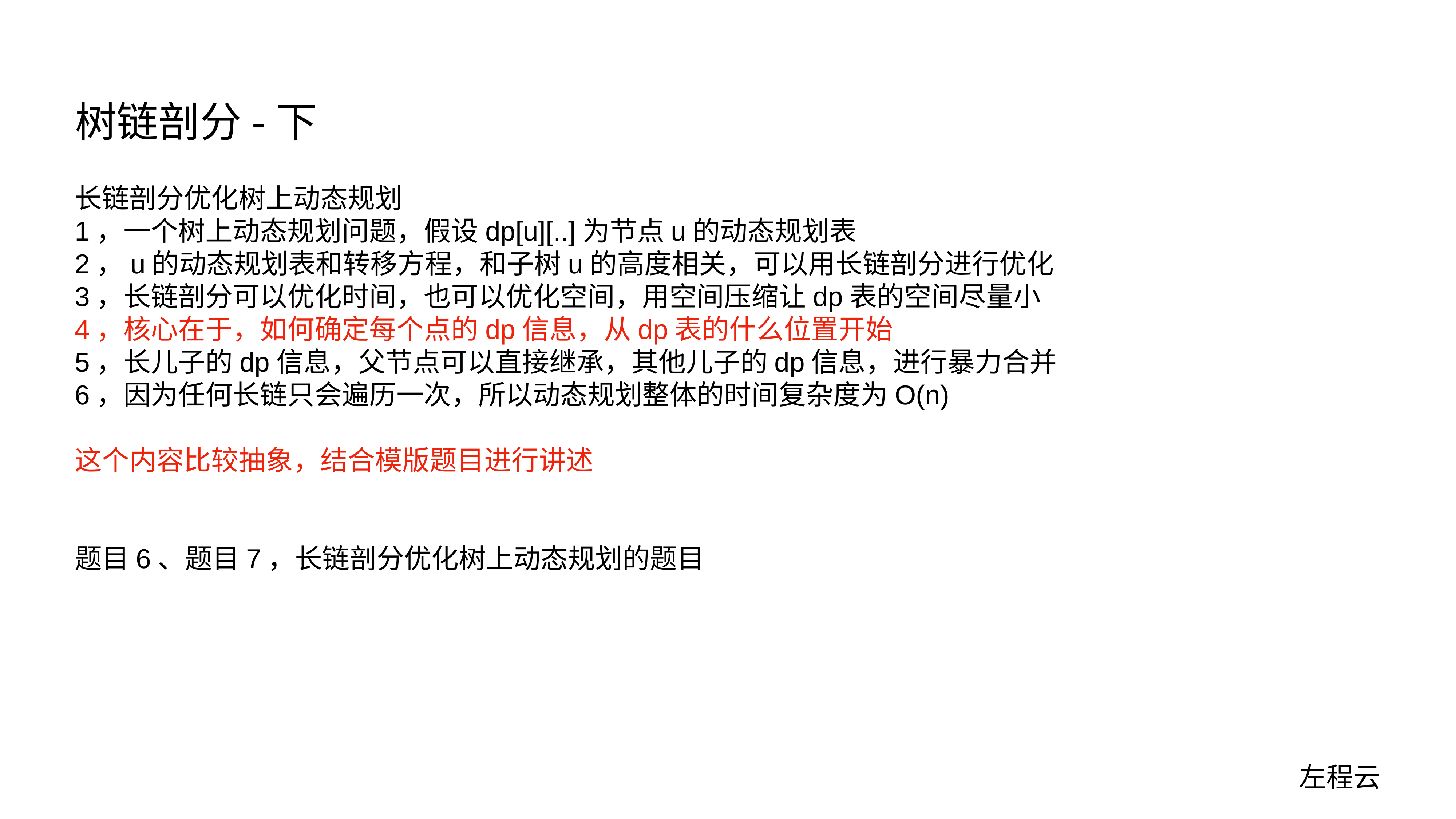

# 树链剖分-下
长链剖分优化树上动态规划
1，一个树上动态规划问题，假设dp[u][..]为节点u的动态规划表
2，u的动态规划表和转移方程，和子树u的高度相关，可以用长链剖分进行优化
3，长链剖分可以优化时间，也可以优化空间，用空间压缩让dp表的空间尽量小
4，核心在于，如何确定每个点的dp信息，从dp表的什么位置开始
5，长儿子的dp信息，父节点可以直接继承，其他儿子的dp信息，进行暴力合并
6，因为任何长链只会遍历一次，所以动态规划整体的时间复杂度为O(n)

这个内容比较抽象，结合模版题目进行讲述

题目6、题目7，长链剖分优化树上动态规划的题目
左程云